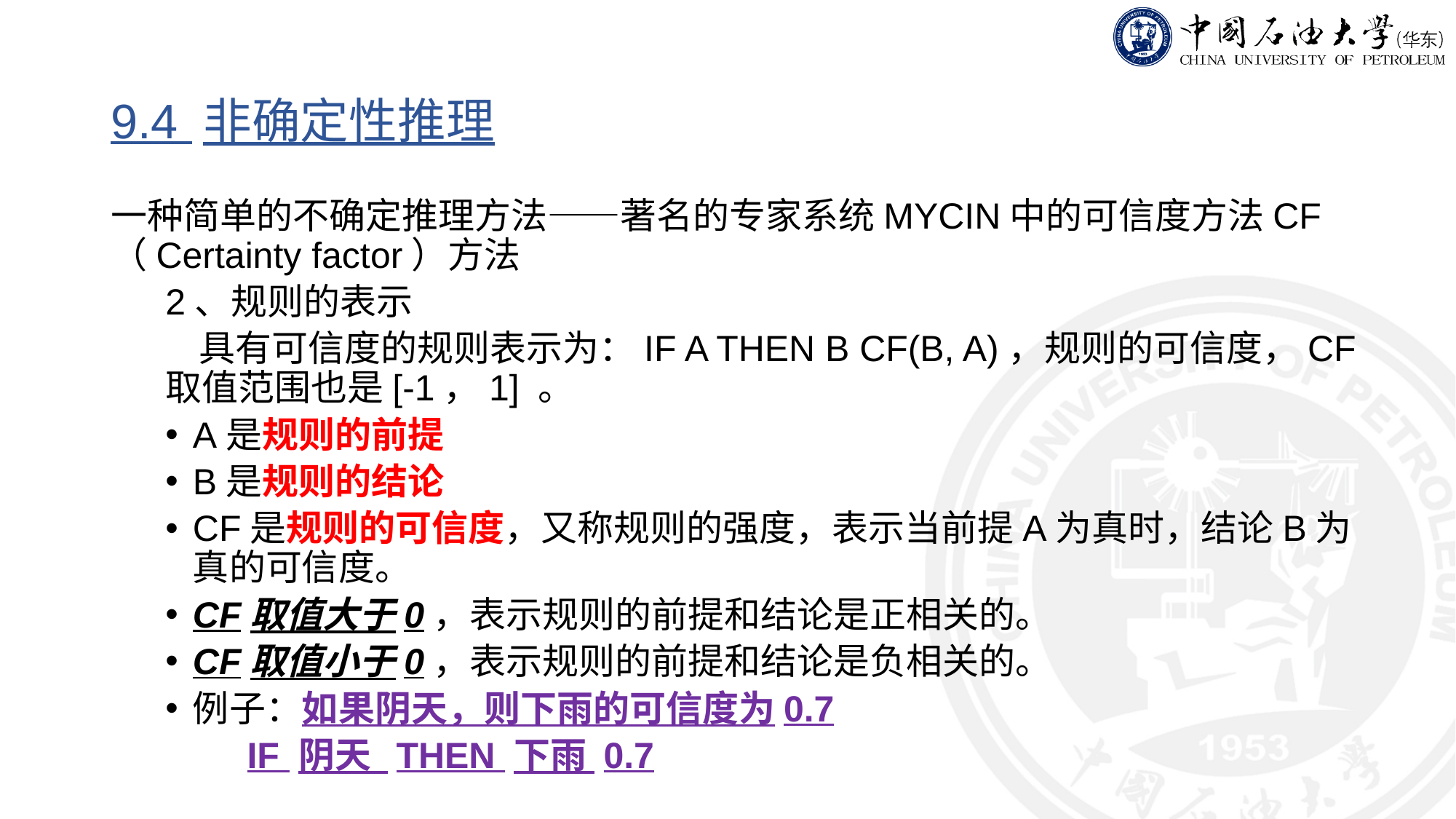

# 9.4 非确定性推理
一种简单的不确定推理方法——著名的专家系统MYCIN中的可信度方法CF（Certainty factor）方法
2、规则的表示
   具有可信度的规则表示为：IF A THEN B CF(B, A)，规则的可信度，CF取值范围也是[-1，1] 。
A是规则的前提
B是规则的结论
CF是规则的可信度，又称规则的强度，表示当前提A为真时，结论B为真的可信度。
CF取值大于0，表示规则的前提和结论是正相关的。
CF取值小于0，表示规则的前提和结论是负相关的。
例子：如果阴天，则下雨的可信度为0.7
        IF 阴天  THEN 下雨 0.7